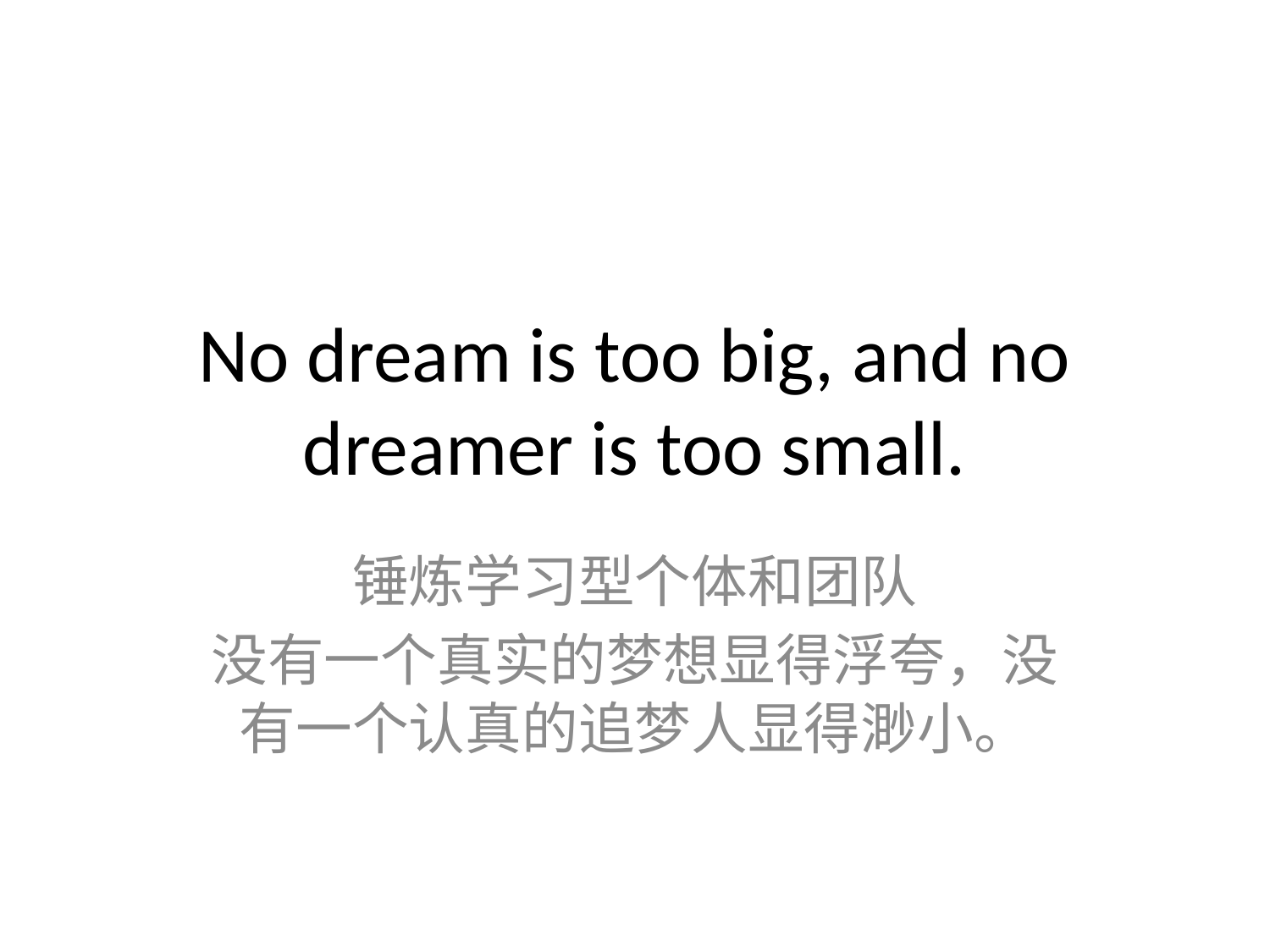

# No dream is too big, and no dreamer is too small.
锤炼学习型个体和团队
没有一个真实的梦想显得浮夸，没有一个认真的追梦人显得渺小。